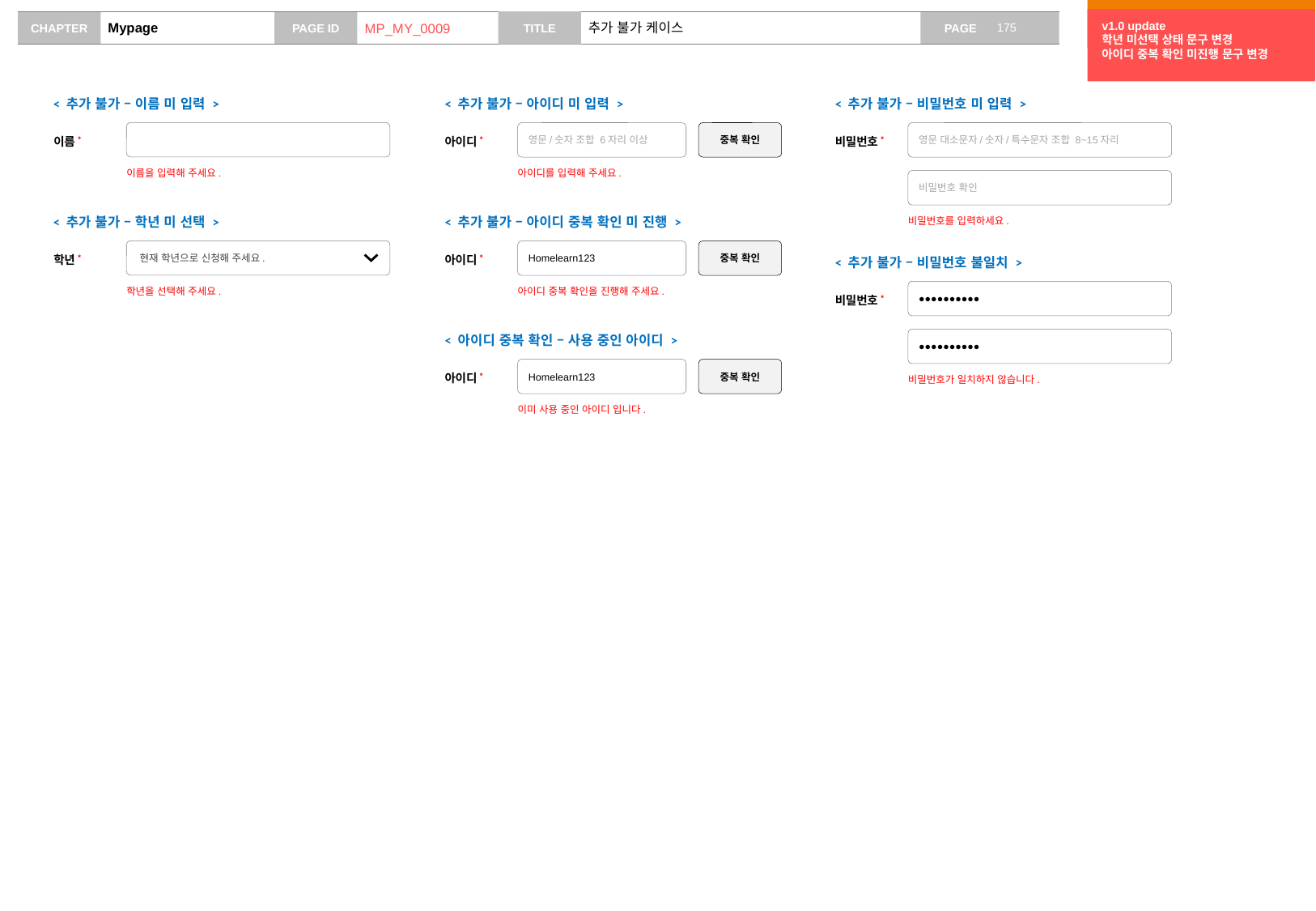

v0.8 update
자녀 추가 화면 추가
v1.0 update
학년 미선택 상태 문구 변경
아이디 중복 확인 미진행 문구 변경

# Mypage
MP_MY_0009
추가 불가 케이스
< 추가 불가 – 이름 미 입력 >
< 추가 불가 – 아이디 미 입력 >
< 추가 불가 – 비밀번호 미 입력 >

영문 대소문자/숫자/특수문자 조합 8~15자리
영문/숫자 조합 6자리 이상
중복 확인
이름*
비밀번호*
아이디*
이름을 입력해 주세요.
아이디를 입력해 주세요.
비밀번호 확인
< 추가 불가 – 학년 미 선택 >
< 추가 불가 – 아이디 중복 확인 미 진행 >
비밀번호를 입력하세요.
현재 학년으로 신청해 주세요.
Homelearn123
중복 확인
학년*
아이디*
< 추가 불가 – 비밀번호 불일치 >

●●●●●●●●●●
학년을 선택해 주세요.
아이디 중복 확인을 진행해 주세요.
비밀번호*
●●●●●●●●●●
< 아이디 중복 확인 – 사용 중인 아이디 >
Homelearn123
중복 확인
아이디*
비밀번호가 일치하지 않습니다.
이미 사용 중인 아이디 입니다.